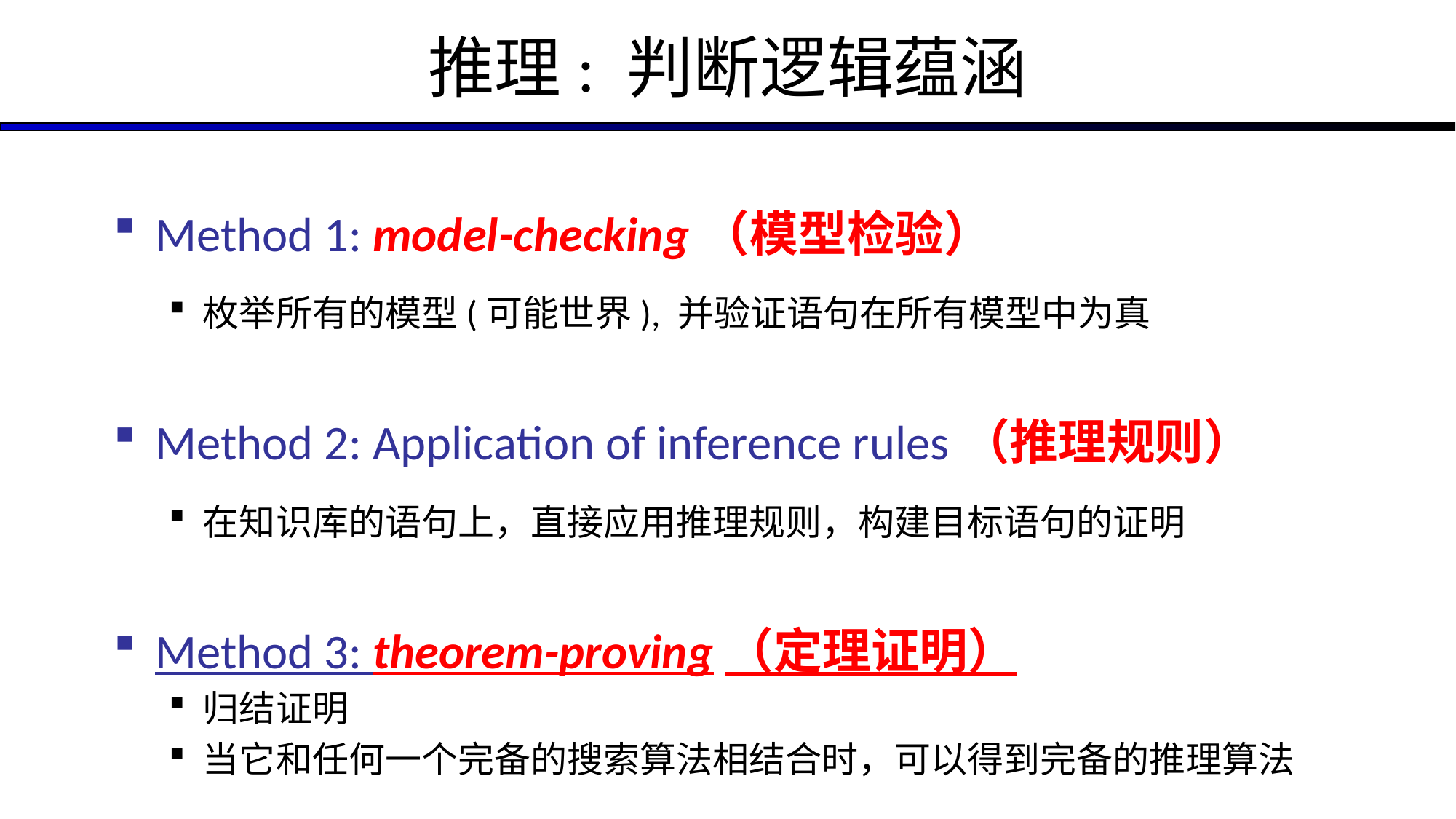

# 推理: 判断逻辑蕴涵
Method 1: model-checking（模型检验）
枚举所有的模型(可能世界), 并验证语句在所有模型中为真

Method 2: Application of inference rules（推理规则）
在知识库的语句上，直接应用推理规则，构建目标语句的证明

Method 3: theorem-proving（定理证明）
归结证明
当它和任何一个完备的搜索算法相结合时，可以得到完备的推理算法